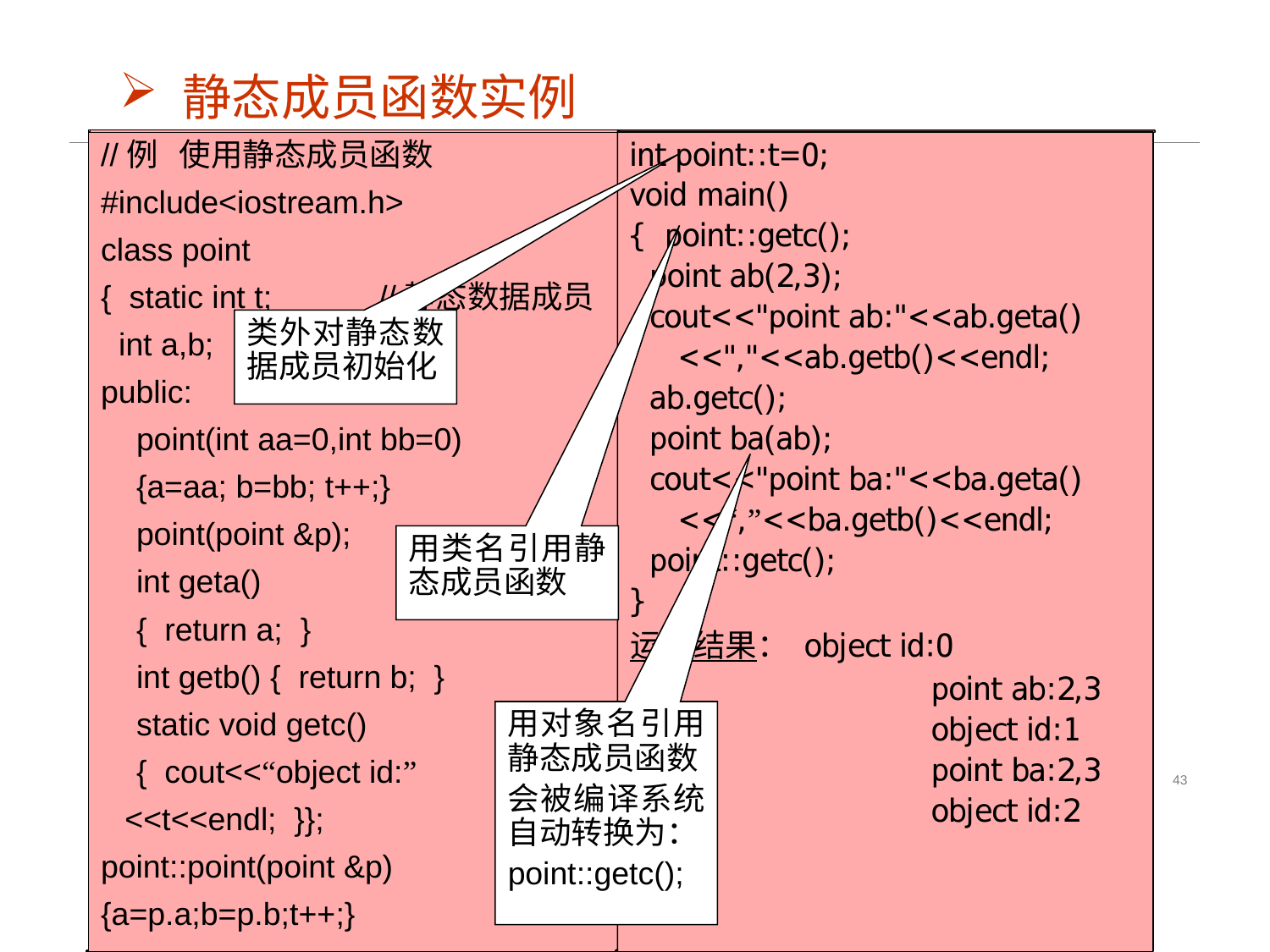

静态成员函数实例
//例   使用静态成员函数
#include<iostream.h>
class point
{  static int t;	//静态数据成员
  int a,b;
public:
    point(int aa=0,int bb=0)
    {a=aa; b=bb; t++;}
    point(point &p);
    int geta()
    {  return a;  }
    int getb() {  return b;  }
    static void getc()
    {  cout<<“object id:”
	<<t<<endl;  }};
point::point(point &p)
{a=p.a;b=p.b;t++;}
int point::t=0;
void main()
{  point::getc();
  point ab(2,3);
  cout<<"point ab:"<<ab.geta()
	<<","<<ab.getb()<<endl;
  ab.getc();
  point ba(ab);
  cout<<"point ba:"<<ba.geta()
	<<“,”<<ba.getb()<<endl;
  point::getc();
}
运行结果：	object id:0
			point ab:2,3
			object id:1
			point ba:2,3
			object id:2

类外对静态数据成员初始化
用类名引用静态成员函数
用对象名引用静态成员函数
会被编译系统自动转换为：
point::getc();
43